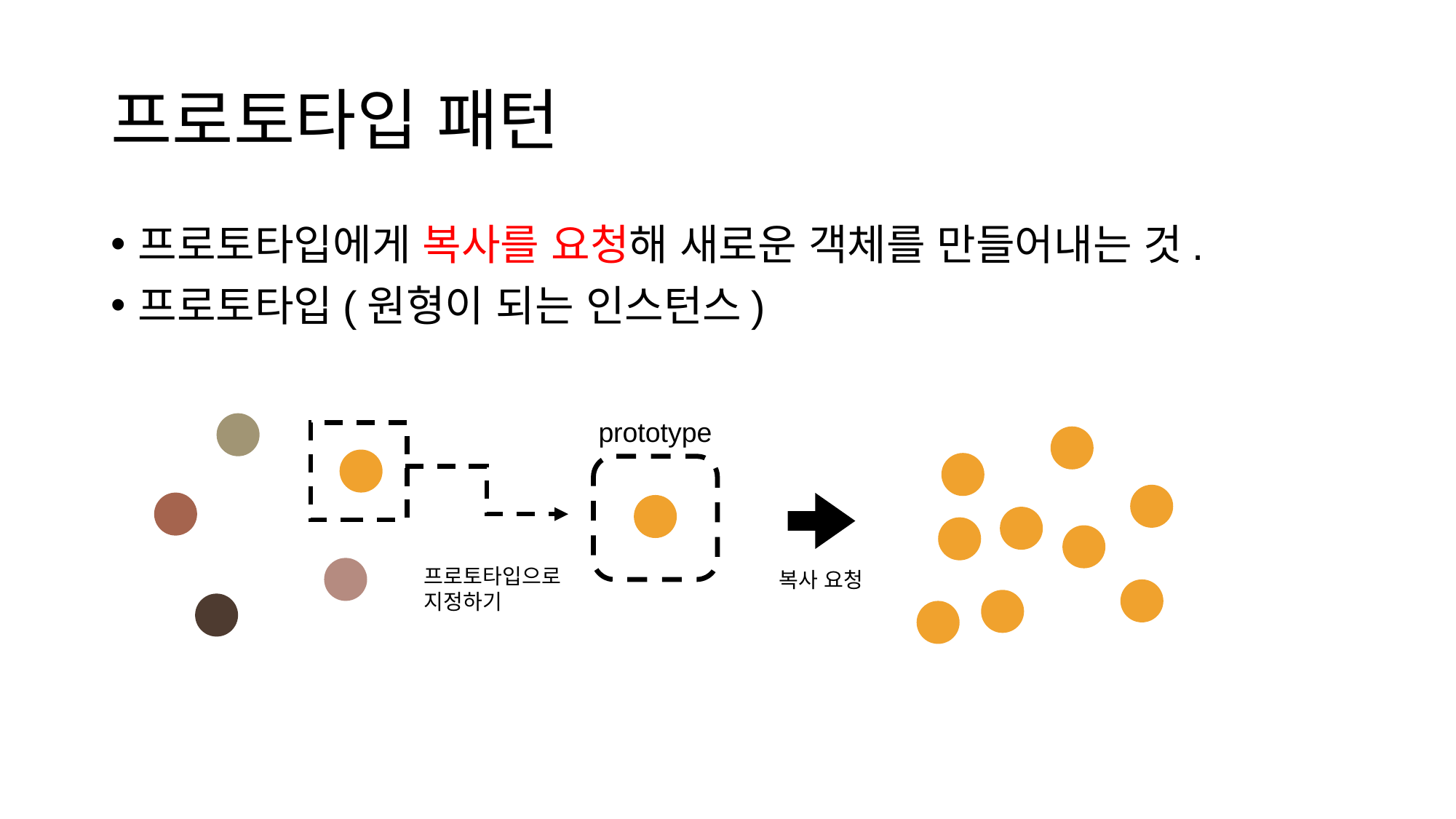

# 프로토타입 패턴
프로토타입에게 복사를 요청해 새로운 객체를 만들어내는 것.
프로토타입(원형이 되는 인스턴스)
prototype

프로토타입으로
지정하기

복사 요청